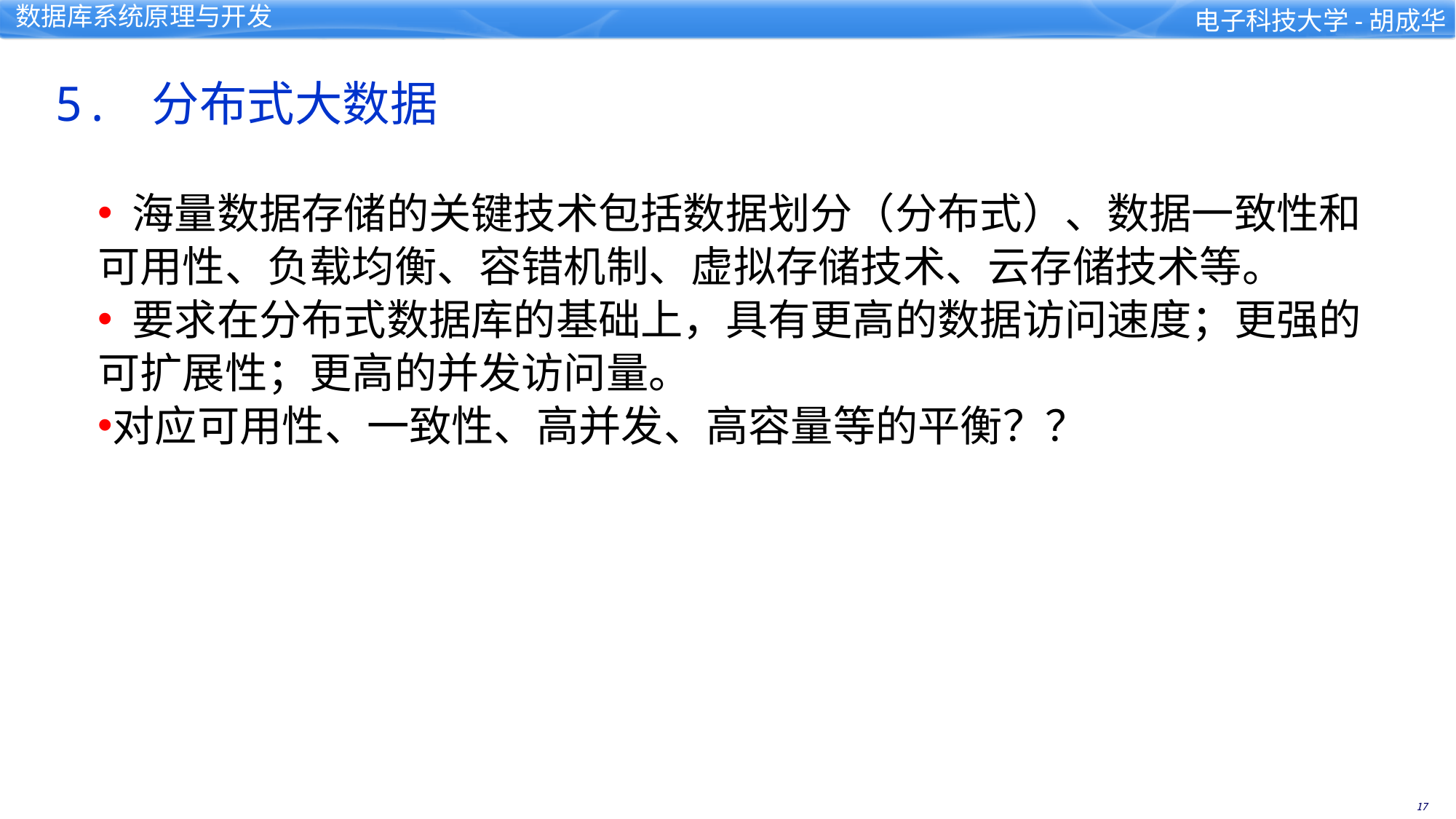

5. 分布式大数据
 海量数据存储的关键技术包括数据划分（分布式）、数据一致性和可用性、负载均衡、容错机制、虚拟存储技术、云存储技术等。
 要求在分布式数据库的基础上，具有更高的数据访问速度；更强的可扩展性；更高的并发访问量。
对应可用性、一致性、高并发、高容量等的平衡？？